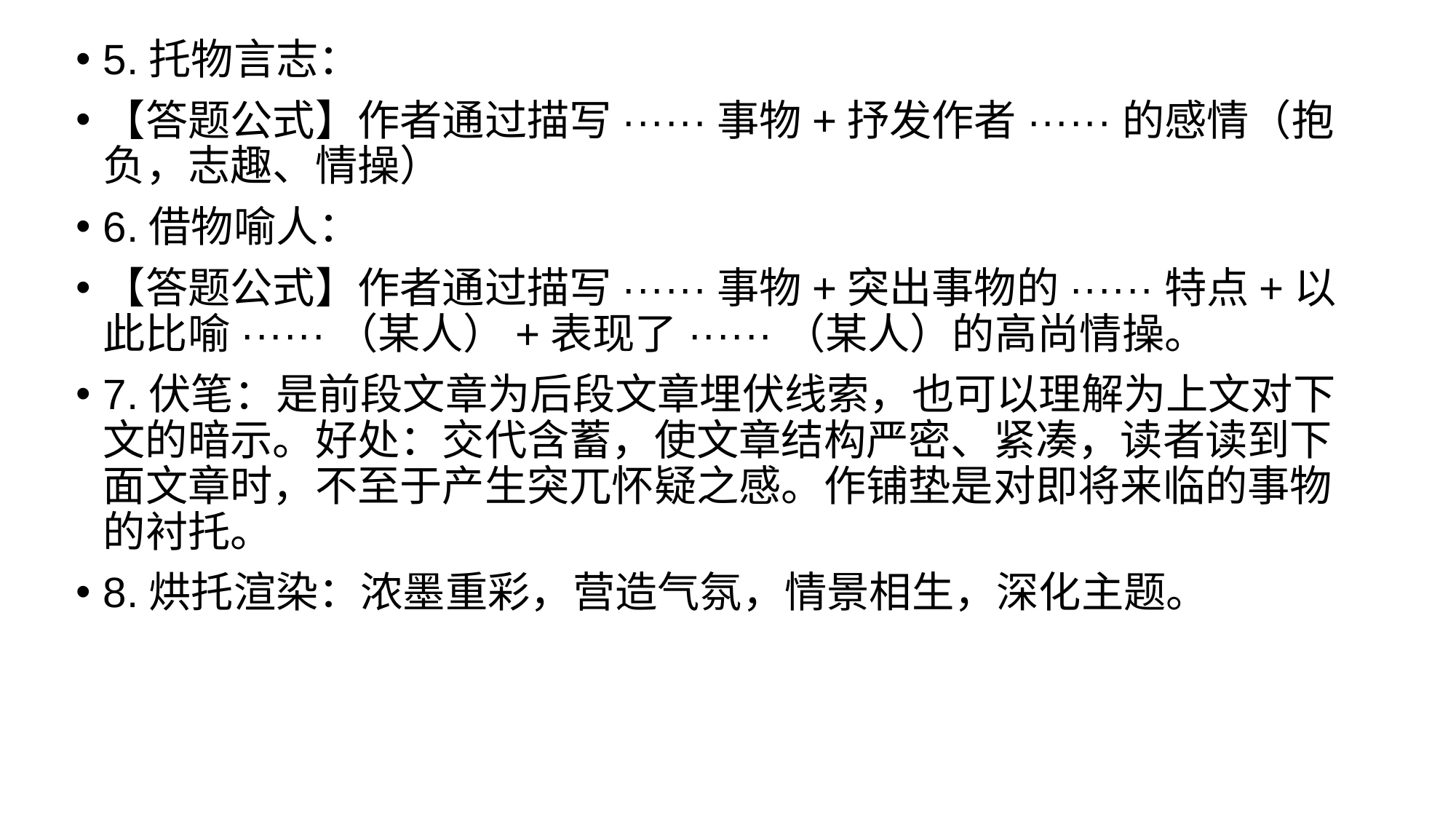

5.托物言志：
【答题公式】作者通过描写······事物+抒发作者······的感情（抱负，志趣、情操）
6.借物喻人：
【答题公式】作者通过描写······事物+突出事物的······特点+以此比喻······（某人）+表现了······（某人）的高尚情操。
7.伏笔：是前段文章为后段文章埋伏线索，也可以理解为上文对下文的暗示。好处：交代含蓄，使文章结构严密、紧凑，读者读到下面文章时，不至于产生突兀怀疑之感。作铺垫是对即将来临的事物的衬托。
8.烘托渲染：浓墨重彩，营造气氛，情景相生，深化主题。